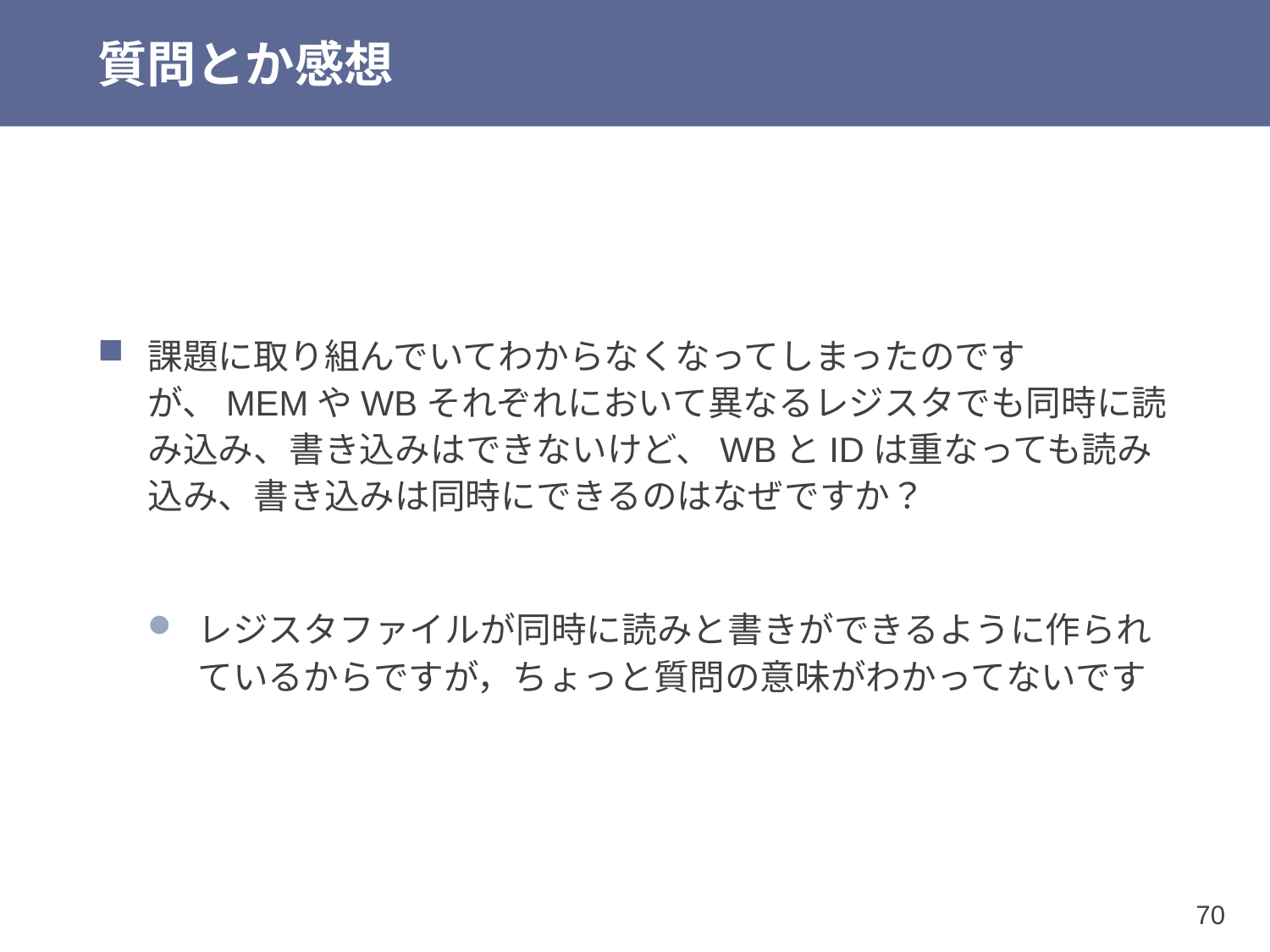

# 質問とか感想
課題に取り組んでいてわからなくなってしまったのですが、MEMやWBそれぞれにおいて異なるレジスタでも同時に読み込み、書き込みはできないけど、WBとIDは重なっても読み込み、書き込みは同時にできるのはなぜですか？

レジスタファイルが同時に読みと書きができるように作られているからですが，ちょっと質問の意味がわかってないです